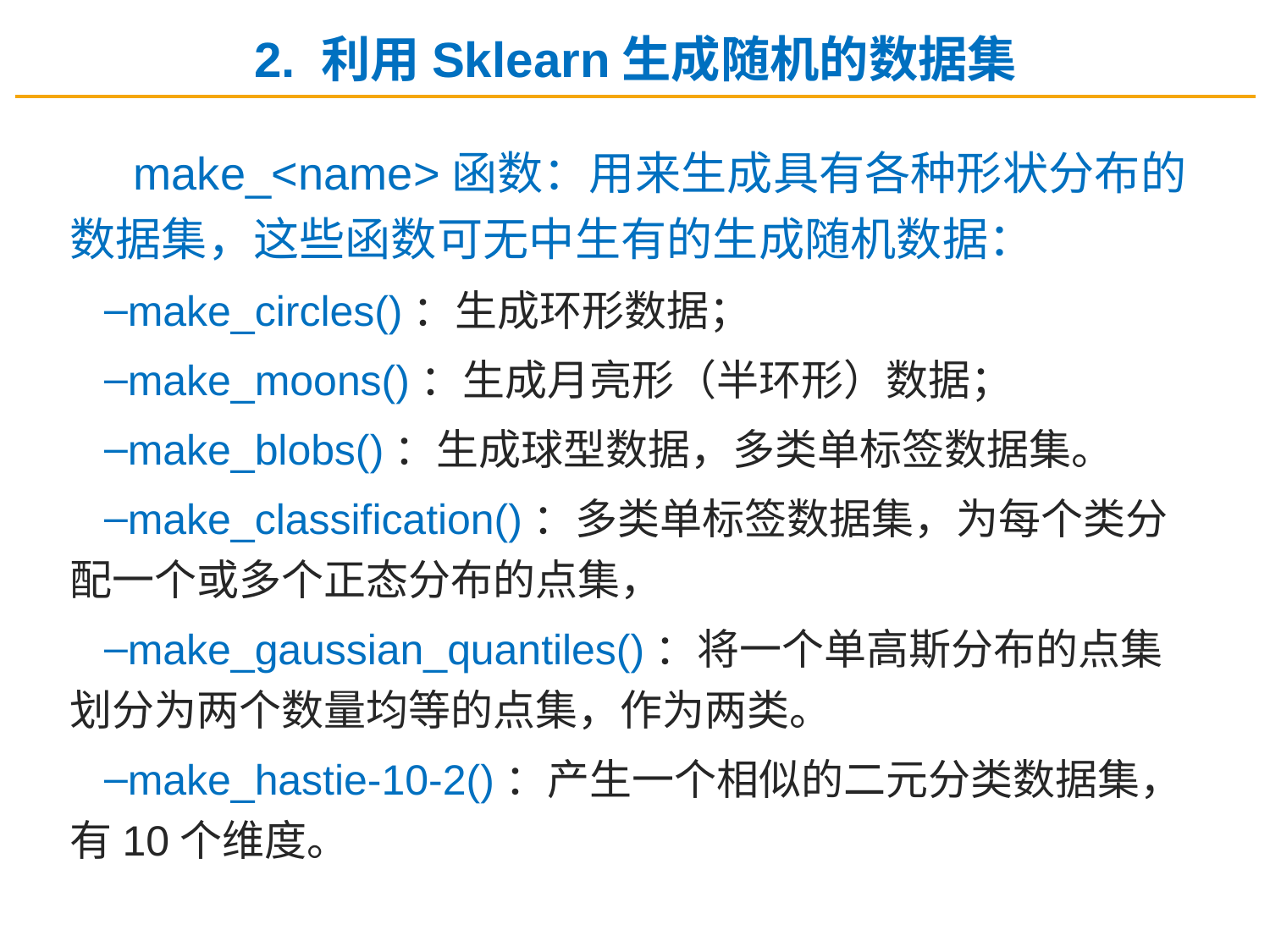

2. 利用Sklearn生成随机的数据集
make_<name>函数：用来生成具有各种形状分布的数据集，这些函数可无中生有的生成随机数据：
make_circles()：生成环形数据；
make_moons()：生成月亮形（半环形）数据；
make_blobs()：生成球型数据，多类单标签数据集。
make_classification()：多类单标签数据集，为每个类分配一个或多个正态分布的点集，
make_gaussian_quantiles()：将一个单高斯分布的点集划分为两个数量均等的点集，作为两类。
make_hastie-10-2()：产生一个相似的二元分类数据集，有10个维度。